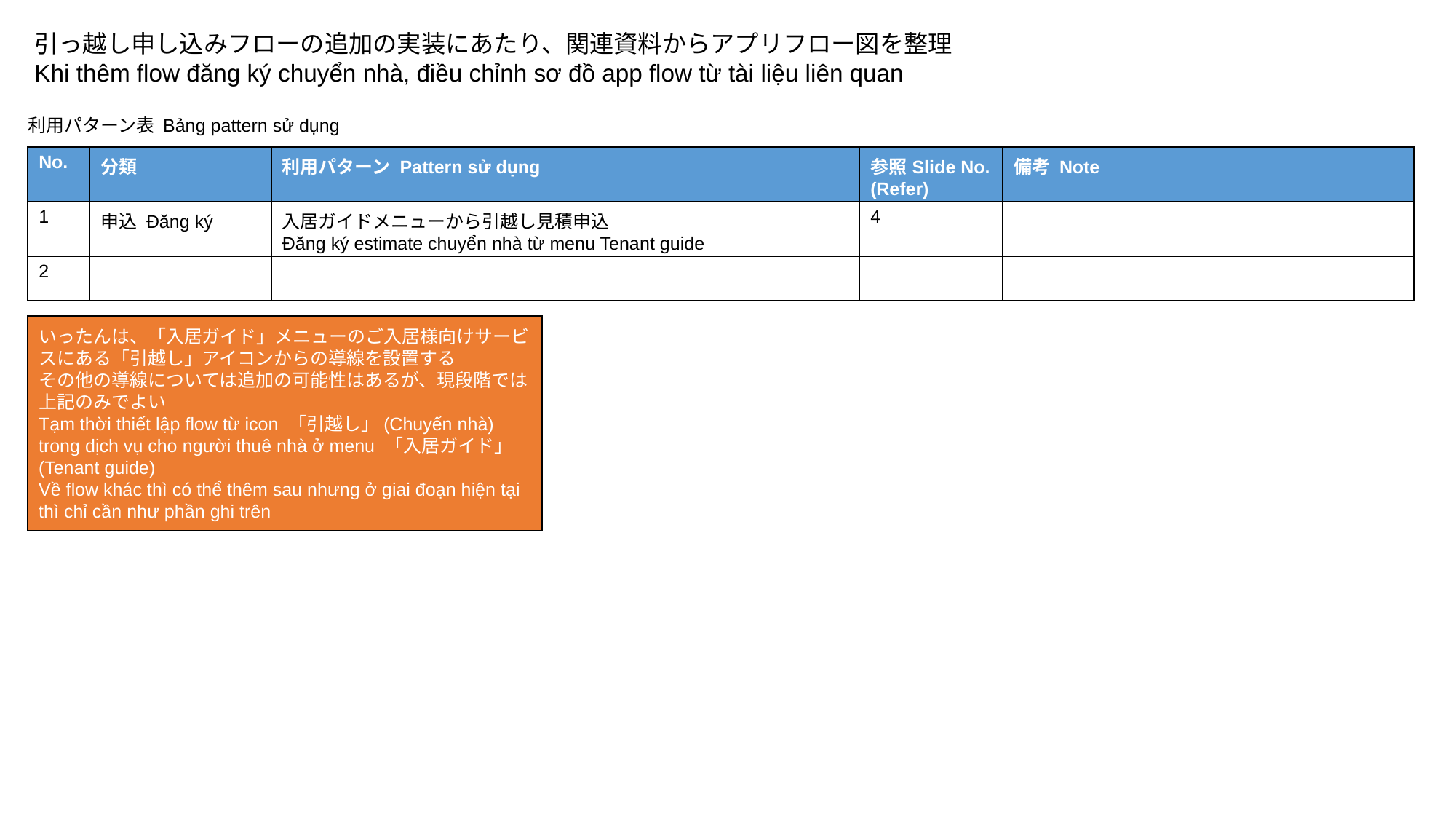

引っ越し申し込みフローの追加の実装にあたり、関連資料からアプリフロー図を整理
Khi thêm flow đăng ký chuyển nhà, điều chỉnh sơ đồ app flow từ tài liệu liên quan
利用パターン表 Bảng pattern sử dụng
| No. | 分類 | 利用パターン Pattern sử dụng | 参照Slide No. (Refer) | 備考 Note |
| --- | --- | --- | --- | --- |
| 1 | 申込 Đăng ký | 入居ガイドメニューから引越し見積申込 Đăng ký estimate chuyển nhà từ menu Tenant guide | 4 |  |
| 2 |  |  |  |  |
いったんは、「入居ガイド」メニューのご入居様向けサービスにある「引越し」アイコンからの導線を設置する
その他の導線については追加の可能性はあるが、現段階では上記のみでよい
Tạm thời thiết lập flow từ icon 「引越し」(Chuyển nhà) trong dịch vụ cho người thuê nhà ở menu 「入居ガイド」(Tenant guide)
Về flow khác thì có thể thêm sau nhưng ở giai đoạn hiện tại thì chỉ cần như phần ghi trên